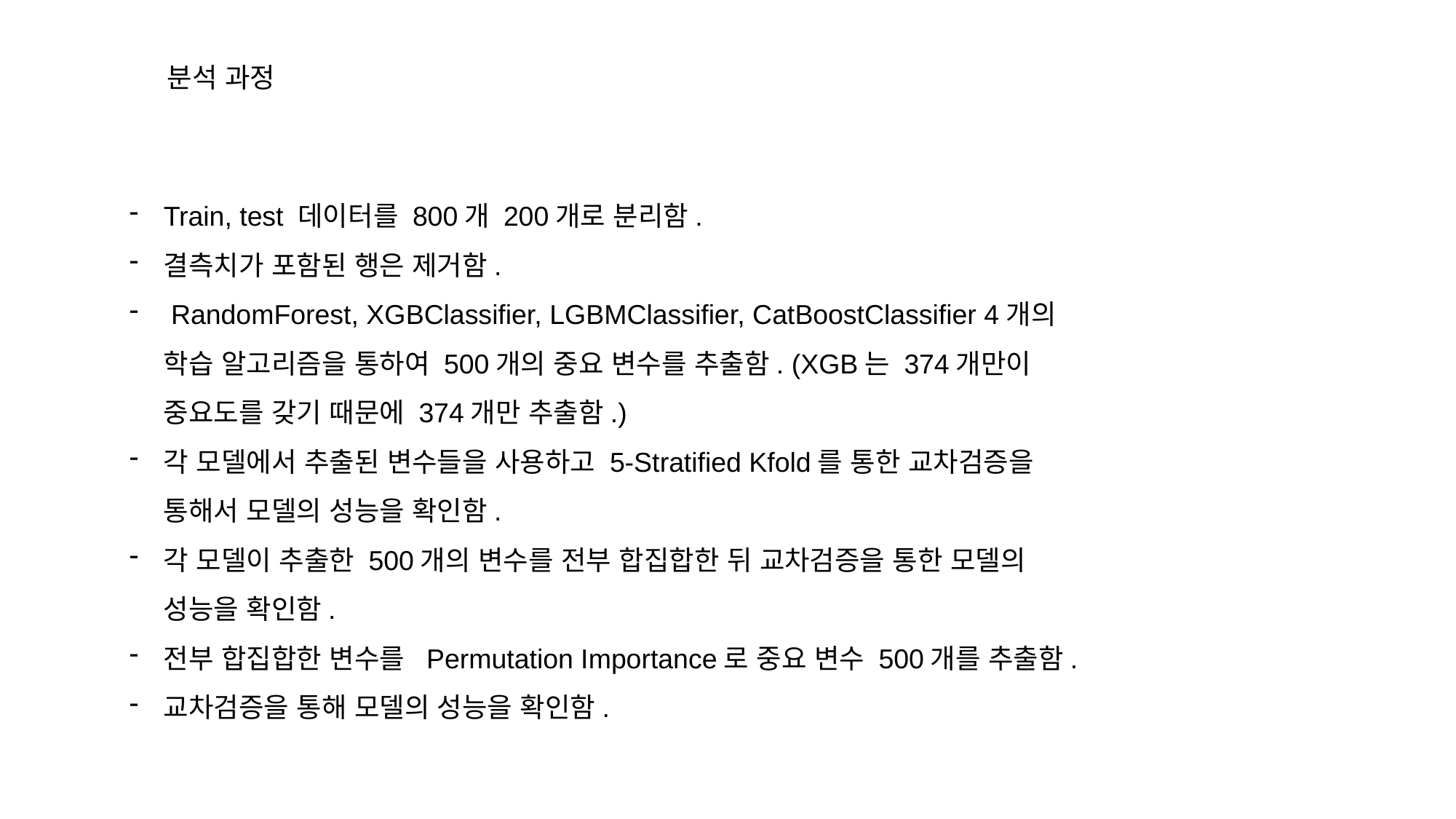

분석 과정
Train, test 데이터를 800개 200개로 분리함.
결측치가 포함된 행은 제거함.
 RandomForest, XGBClassifier, LGBMClassifier, CatBoostClassifier 4개의 학습 알고리즘을 통하여 500개의 중요 변수를 추출함. (XGB는 374개만이 중요도를 갖기 때문에 374개만 추출함.)
각 모델에서 추출된 변수들을 사용하고 5-Stratified Kfold를 통한 교차검증을 통해서 모델의 성능을 확인함.
각 모델이 추출한 500개의 변수를 전부 합집합한 뒤 교차검증을 통한 모델의 성능을 확인함.
전부 합집합한 변수를  Permutation Importance로 중요 변수 500개를 추출함.
교차검증을 통해 모델의 성능을 확인함.